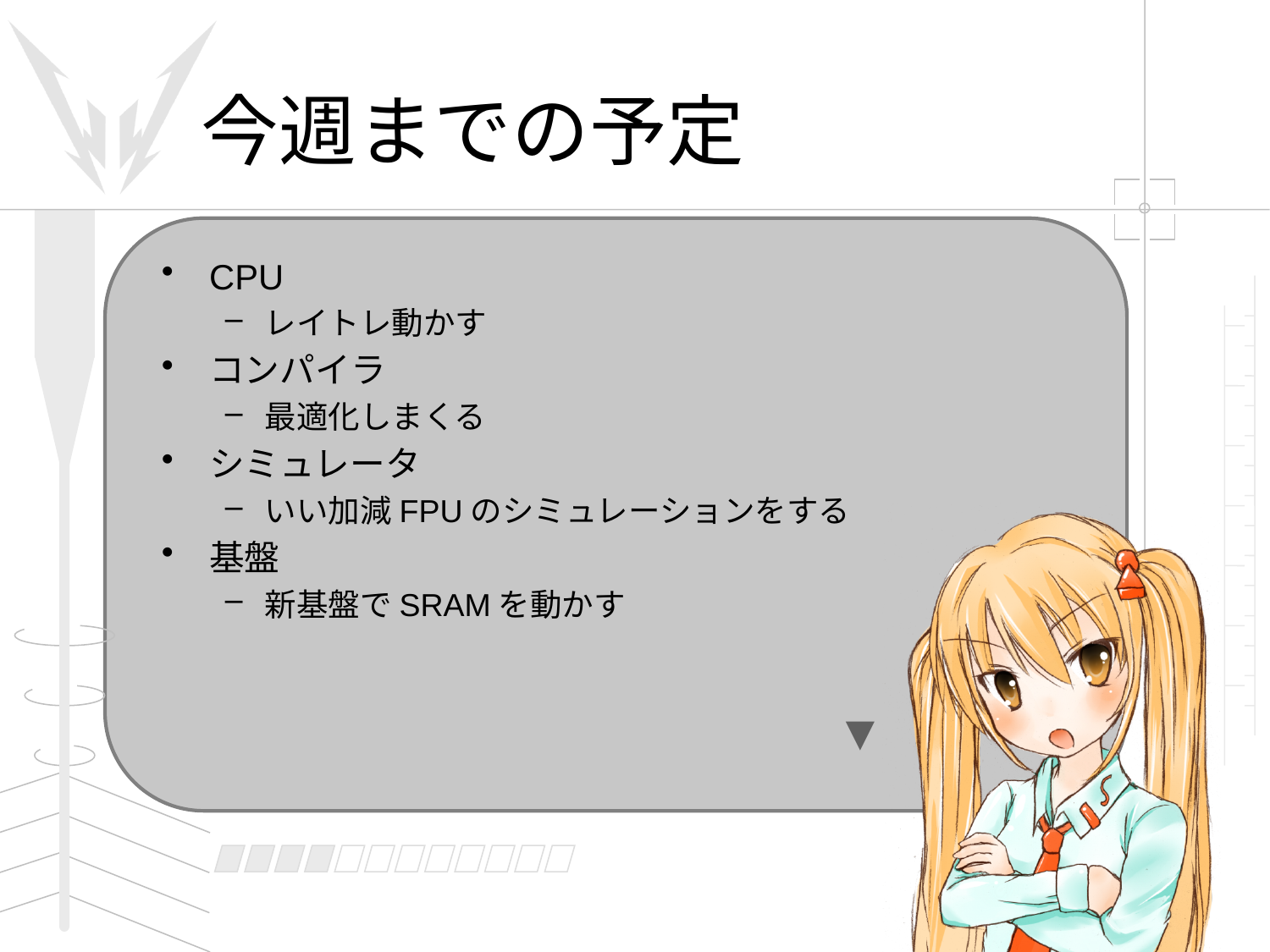

# 今週までの予定
CPU
レイトレ動かす
コンパイラ
最適化しまくる
シミュレータ
いい加減FPUのシミュレーションをする
基盤
新基盤でSRAMを動かす